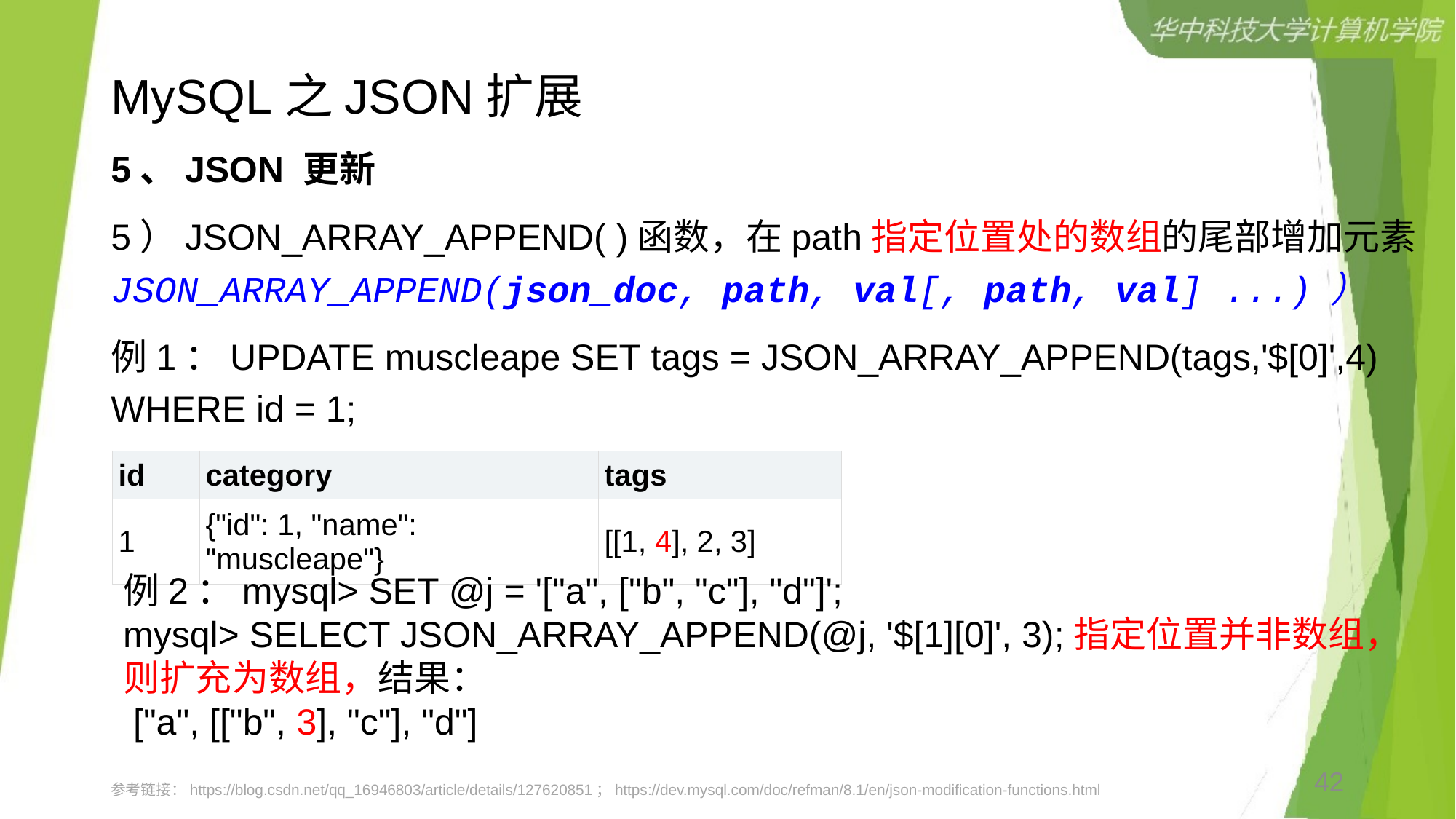

# MySQL之JSON扩展
5、JSON 更新
5）JSON_ARRAY_APPEND( )函数，在path指定位置处的数组的尾部增加元素JSON_ARRAY_APPEND(json_doc, path, val[, path, val] ...) ）
例1：UPDATE muscleape SET tags = JSON_ARRAY_APPEND(tags,'$[0]',4) WHERE id = 1;
| id | category | tags |
| --- | --- | --- |
| 1 | {"id": 1, "name": "muscleape"} | [[1, 4], 2, 3] |
例2：mysql> SET @j = '["a", ["b", "c"], "d"]';
mysql> SELECT JSON_ARRAY_APPEND(@j, '$[1][0]', 3);指定位置并非数组，则扩充为数组，结果：
 ["a", [["b", 3], "c"], "d"]
42
参考链接：https://blog.csdn.net/qq_16946803/article/details/127620851；https://dev.mysql.com/doc/refman/8.1/en/json-modification-functions.html